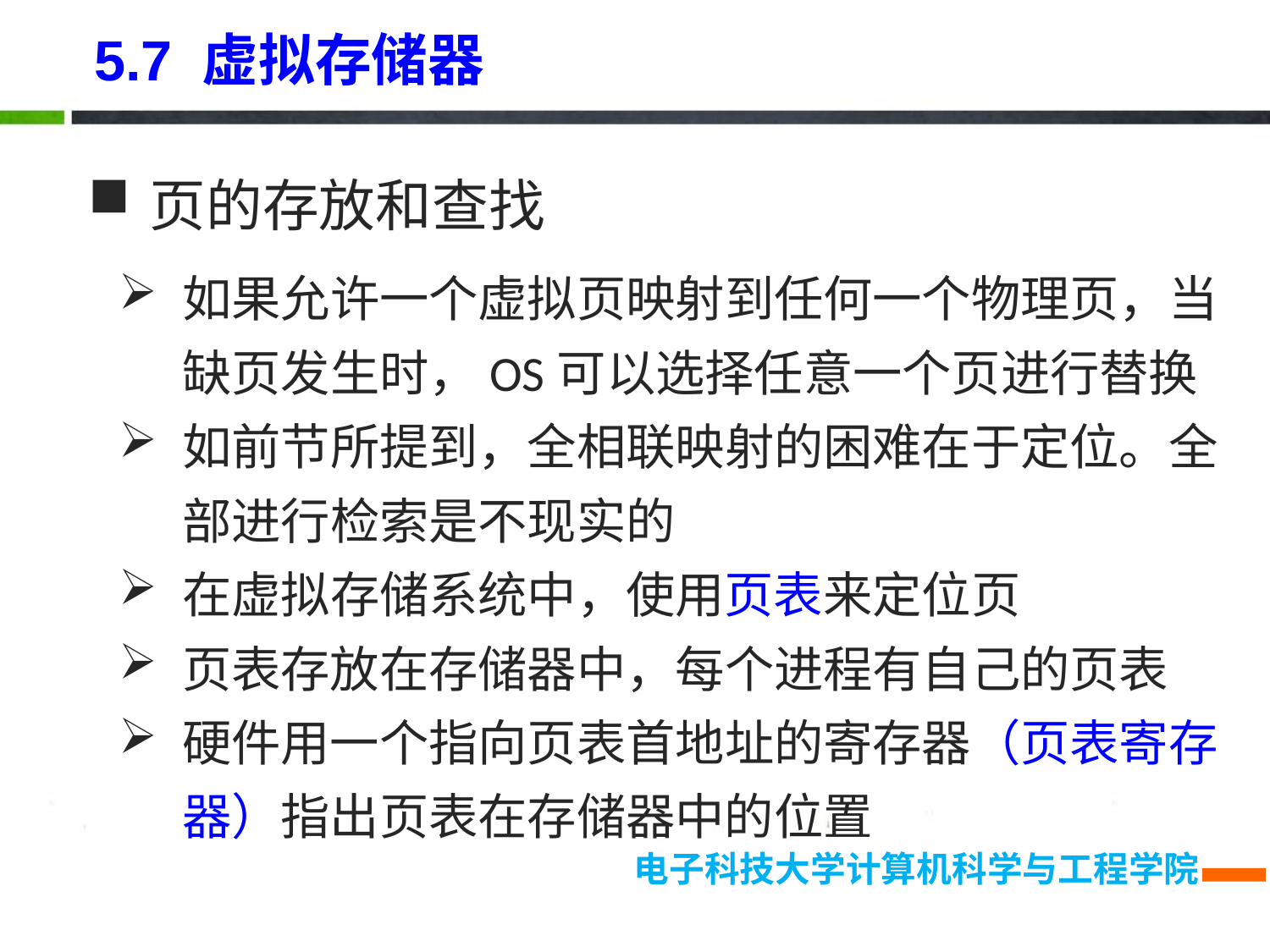

5.7 虚拟存储器
页的存放和查找
如果允许一个虚拟页映射到任何一个物理页，当缺页发生时，OS可以选择任意一个页进行替换
如前节所提到，全相联映射的困难在于定位。全部进行检索是不现实的
在虚拟存储系统中，使用页表来定位页
页表存放在存储器中，每个进程有自己的页表
硬件用一个指向页表首地址的寄存器（页表寄存器）指出页表在存储器中的位置
56